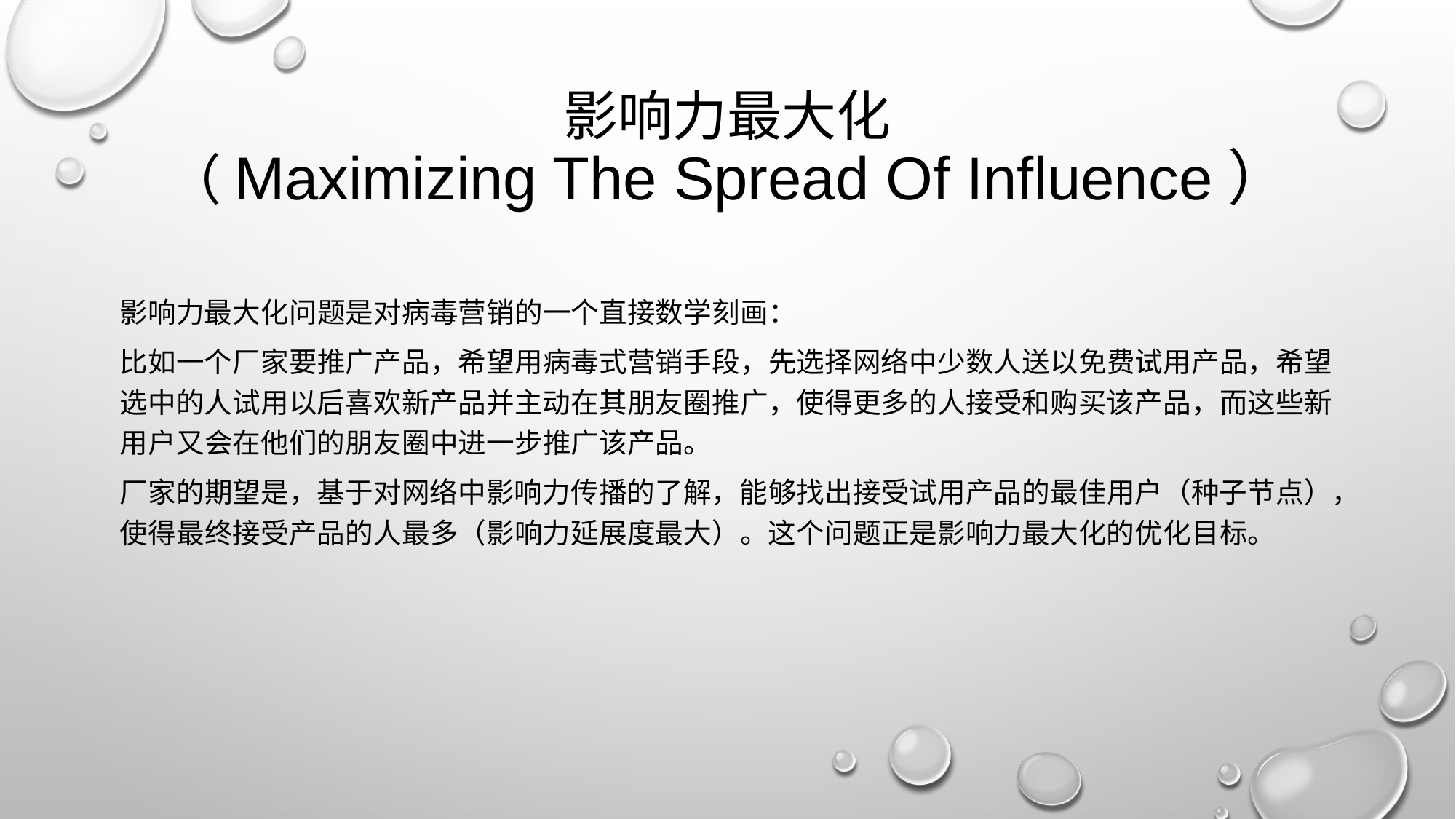

# 影响力最大化 （Maximizing The Spread Of Influence）
影响力最大化问题是对病毒营销的一个直接数学刻画：
比如一个厂家要推广产品，希望用病毒式营销手段，先选择网络中少数人送以免费试用产品，希望选中的人试用以后喜欢新产品并主动在其朋友圈推广，使得更多的人接受和购买该产品，而这些新用户又会在他们的朋友圈中进一步推广该产品。
厂家的期望是，基于对网络中影响力传播的了解，能够找出接受试用产品的最佳用户（种子节点），使得最终接受产品的人最多（影响力延展度最大）。这个问题正是影响力最大化的优化目标。